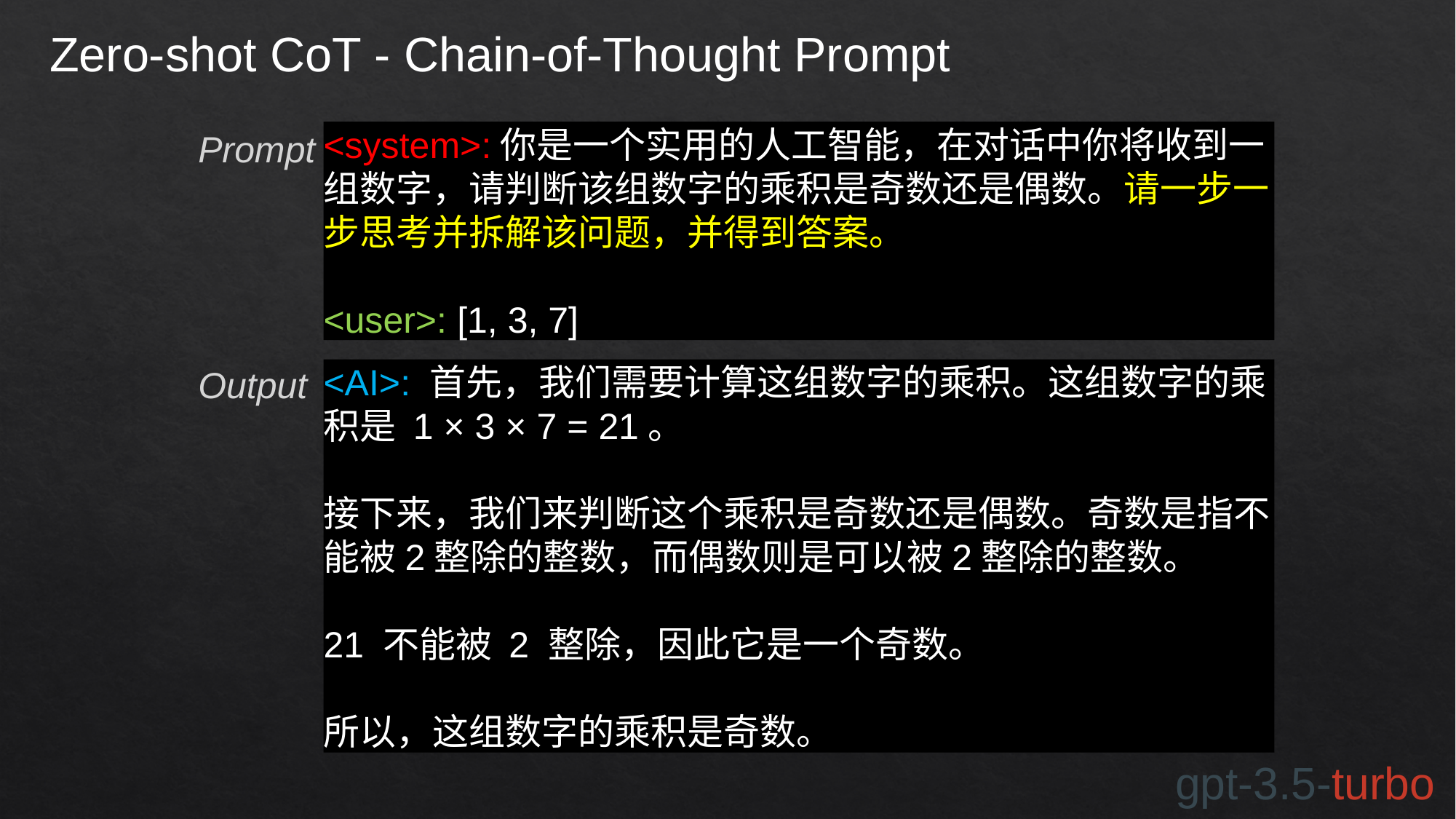

Zero-shot CoT - Chain-of-Thought Prompt
Prompt
<system>:你是一个实用的人工智能，在对话中你将收到一组数字，请判断该组数字的乘积是奇数还是偶数。请一步一步思考并拆解该问题，并得到答案。

<user>: [1, 3, 7]
Output
<AI>: 首先，我们需要计算这组数字的乘积。这组数字的乘积是 1 × 3 × 7 = 21。

接下来，我们来判断这个乘积是奇数还是偶数。奇数是指不能被2整除的整数，而偶数则是可以被2整除的整数。

21 不能被 2 整除，因此它是一个奇数。

所以，这组数字的乘积是奇数。
gpt-3.5-turbo